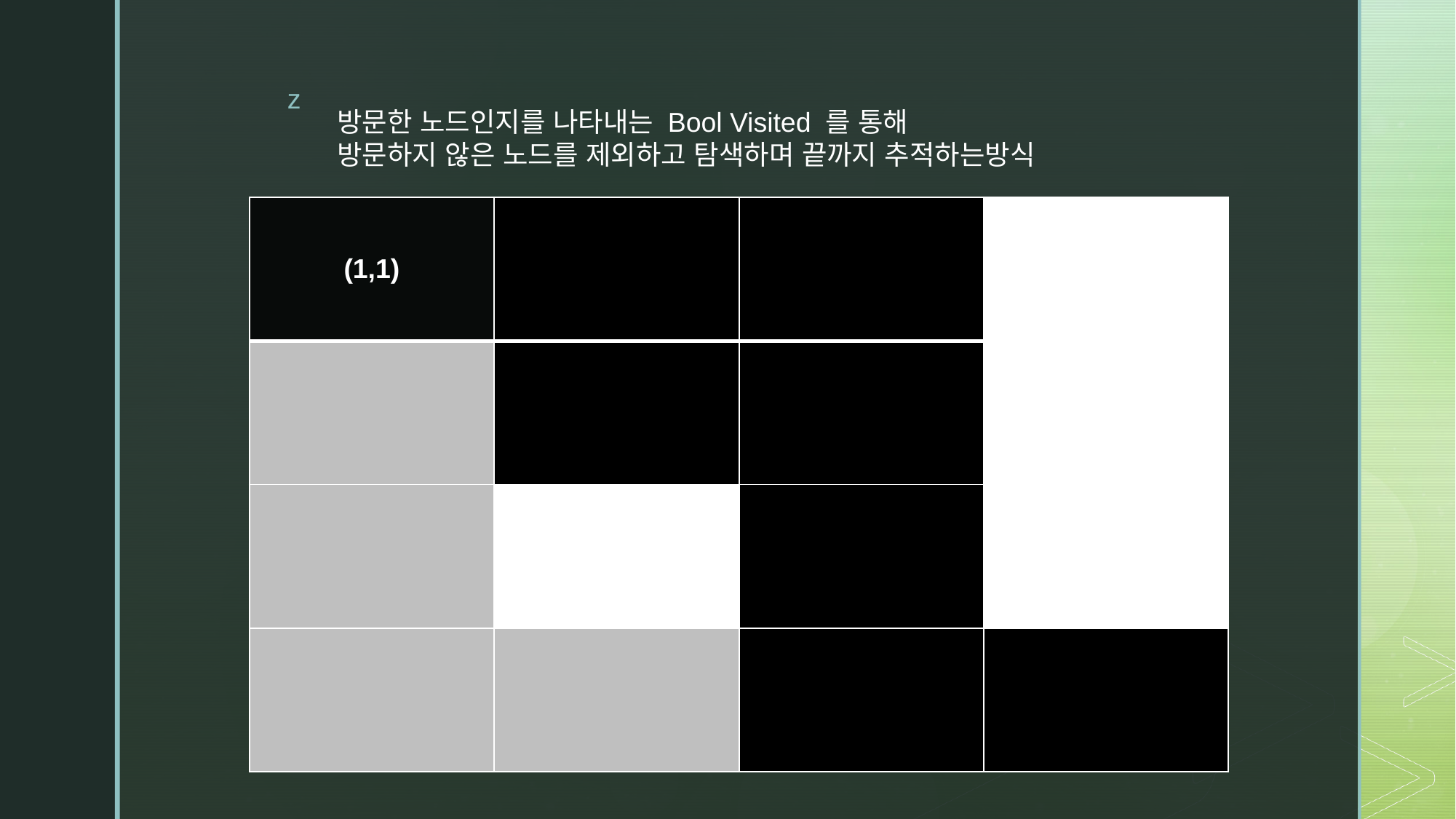

방문한 노드인지를 나타내는 Bool Visited 를 통해
방문하지 않은 노드를 제외하고 탐색하며 끝까지 추적하는방식
| (1,1) |  |  |  |
| --- | --- | --- | --- |
|  |  |  |  |
|  |  |  |  |
|  |  |  | (n,n) |